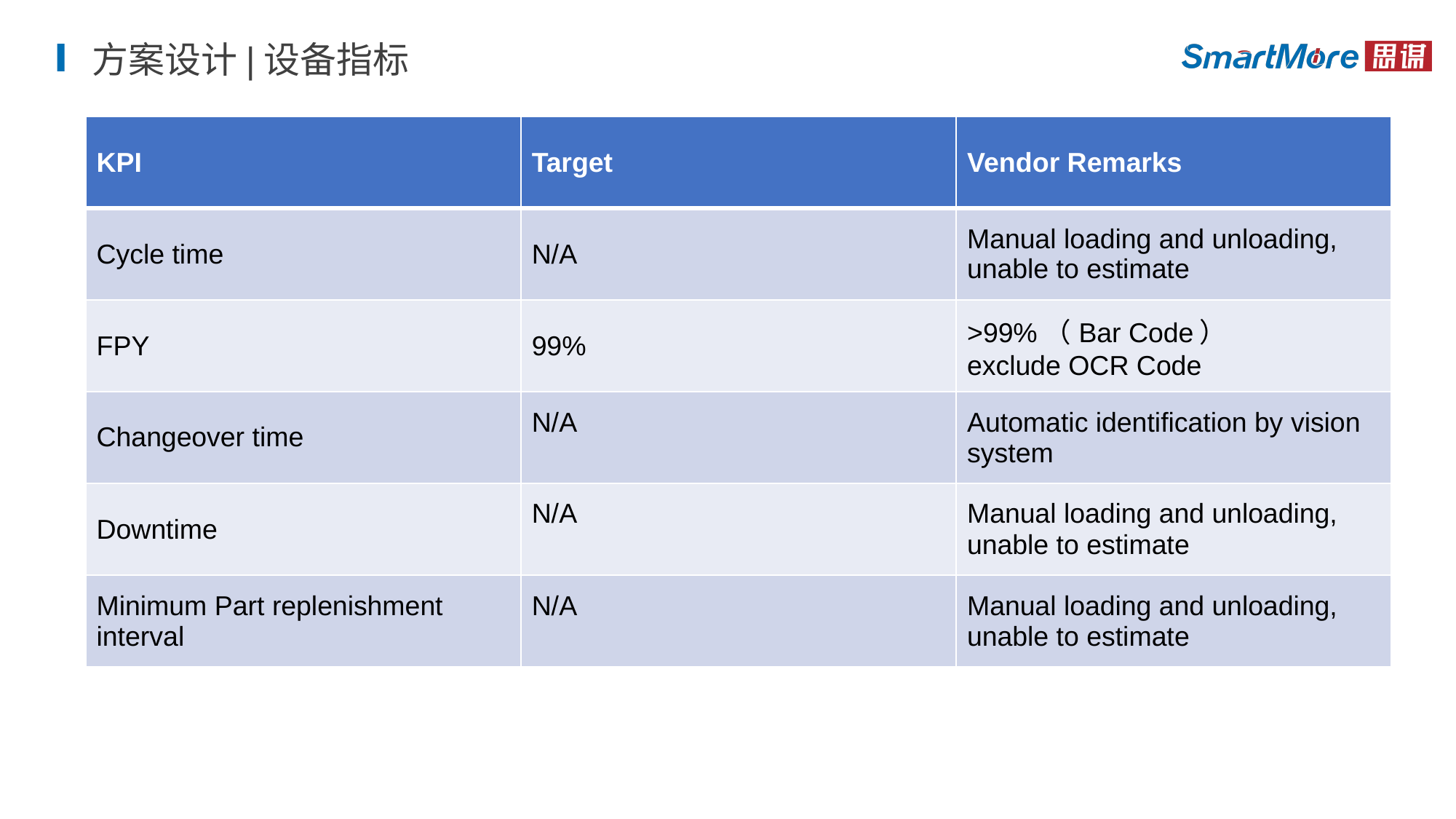

方案设计|设备指标
| KPI | Target | Vendor Remarks |
| --- | --- | --- |
| Cycle time | N/A | Manual loading and unloading, unable to estimate |
| FPY | 99% | >99%（Bar Code） exclude OCR Code |
| Changeover time | N/A | Automatic identification by vision system |
| Downtime | N/A | Manual loading and unloading, unable to estimate |
| Minimum Part replenishment interval | N/A | Manual loading and unloading, unable to estimate |